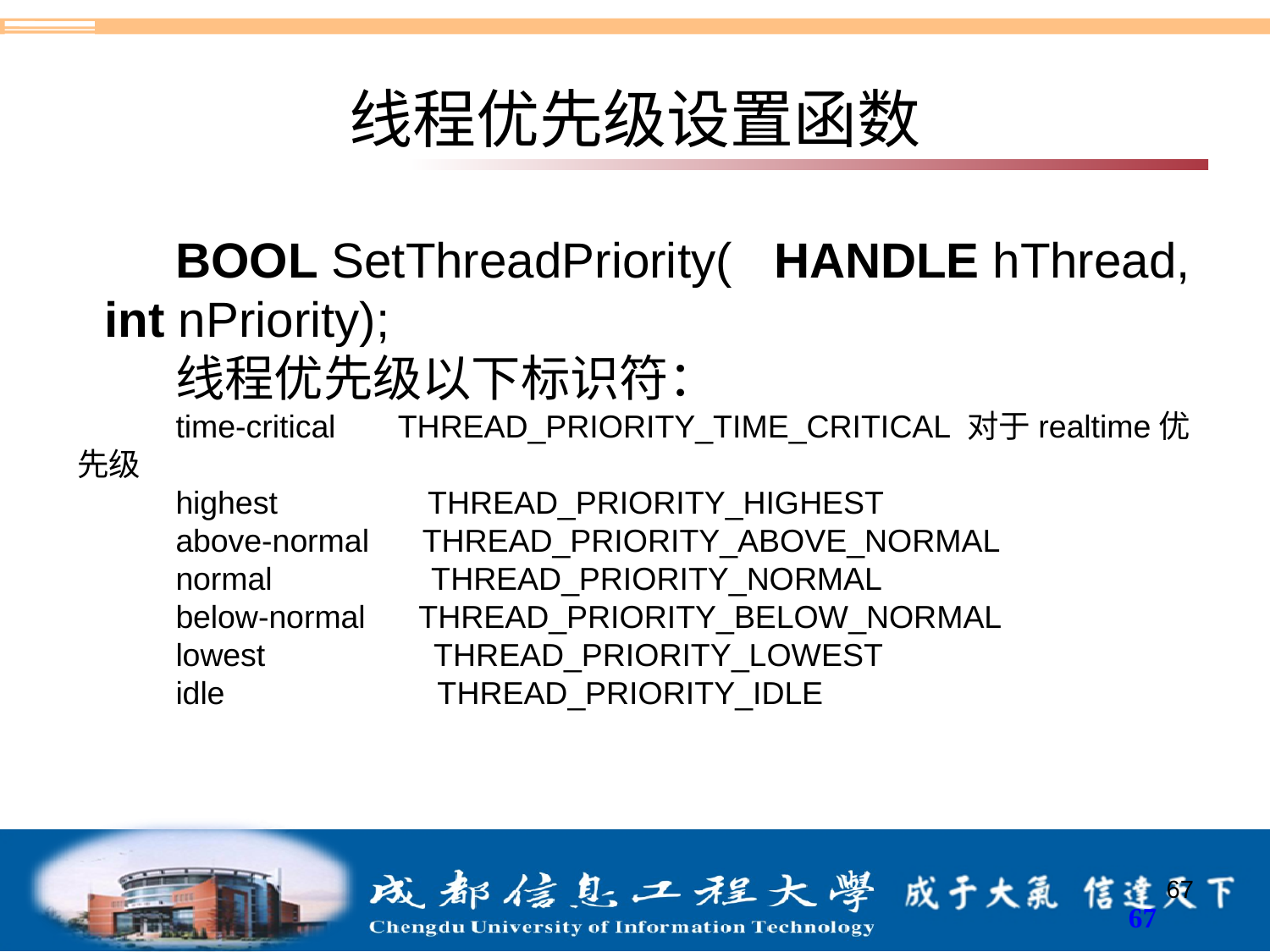

# 线程优先级设置函数
BOOL SetThreadPriority(   HANDLE hThread,  int nPriority);
线程优先级以下标识符：
time-critical       THREAD_PRIORITY_TIME_CRITICAL 对于realtime优先级
highest                 THREAD_PRIORITY_HIGHEST
above-normal      THREAD_PRIORITY_ABOVE_NORMAL
normal                  THREAD_PRIORITY_NORMAL
below-normal      THREAD_PRIORITY_BELOW_NORMAL
lowest                   THREAD_PRIORITY_LOWEST
idle                        THREAD_PRIORITY_IDLE